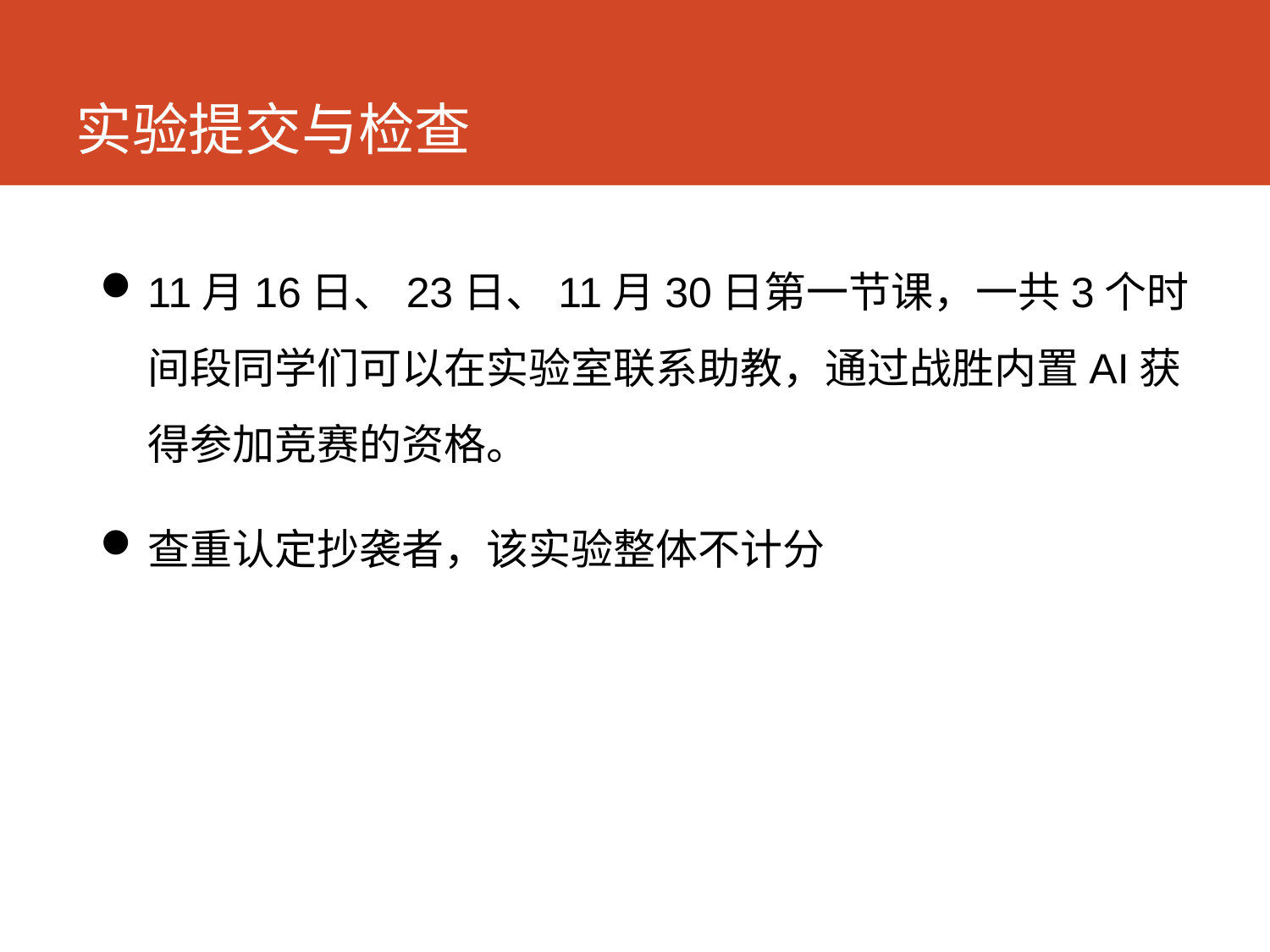

# 实验提交与检查
11月16日、23日、11月30日第一节课，一共3个时间段同学们可以在实验室联系助教，通过战胜内置AI获得参加竞赛的资格。
查重认定抄袭者，该实验整体不计分